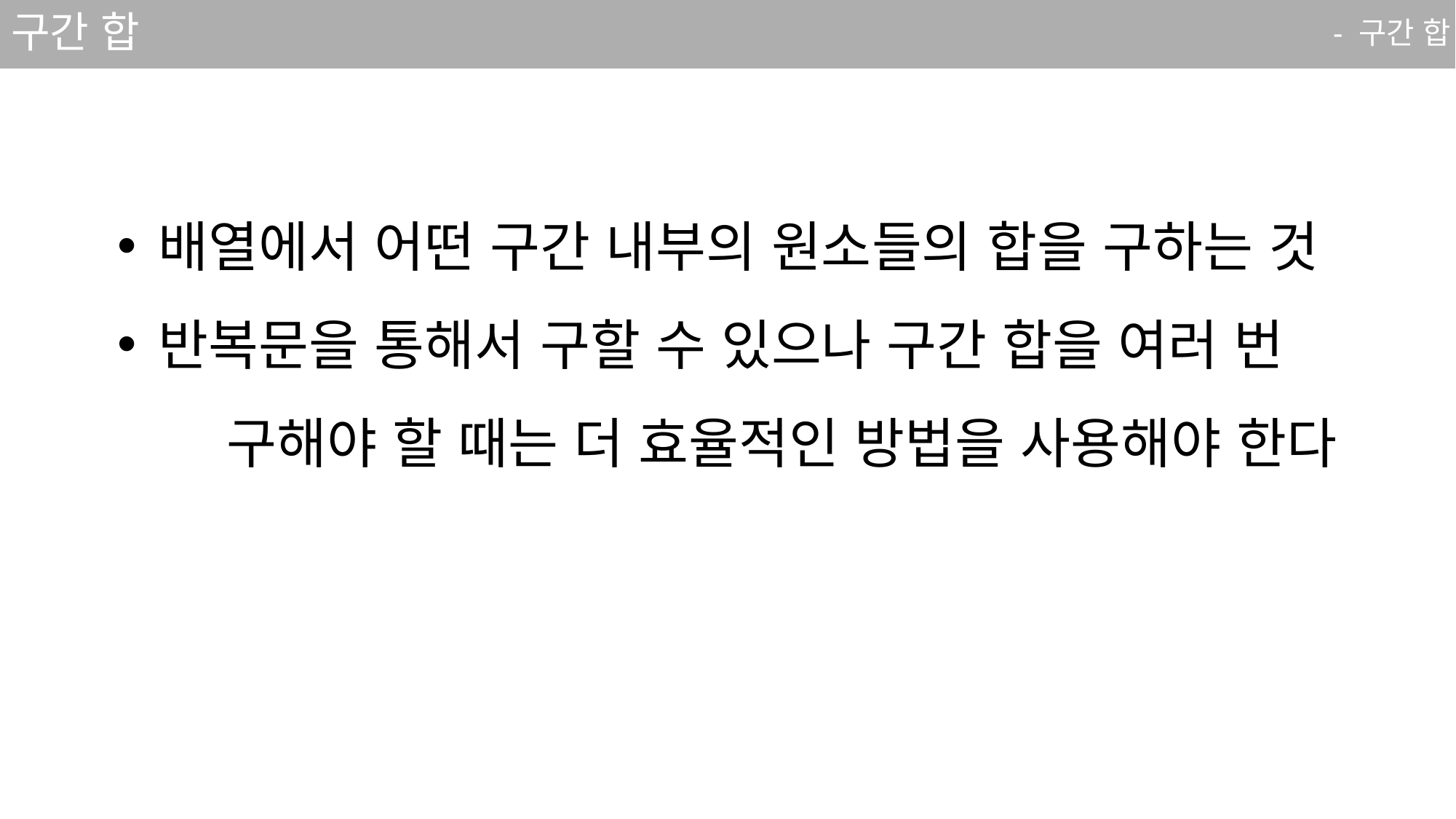

# 구간 합
- 구간 합
배열에서 어떤 구간 내부의 원소들의 합을 구하는 것
반복문을 통해서 구할 수 있으나 구간 합을 여러 번
	구해야 할 때는 더 효율적인 방법을 사용해야 한다